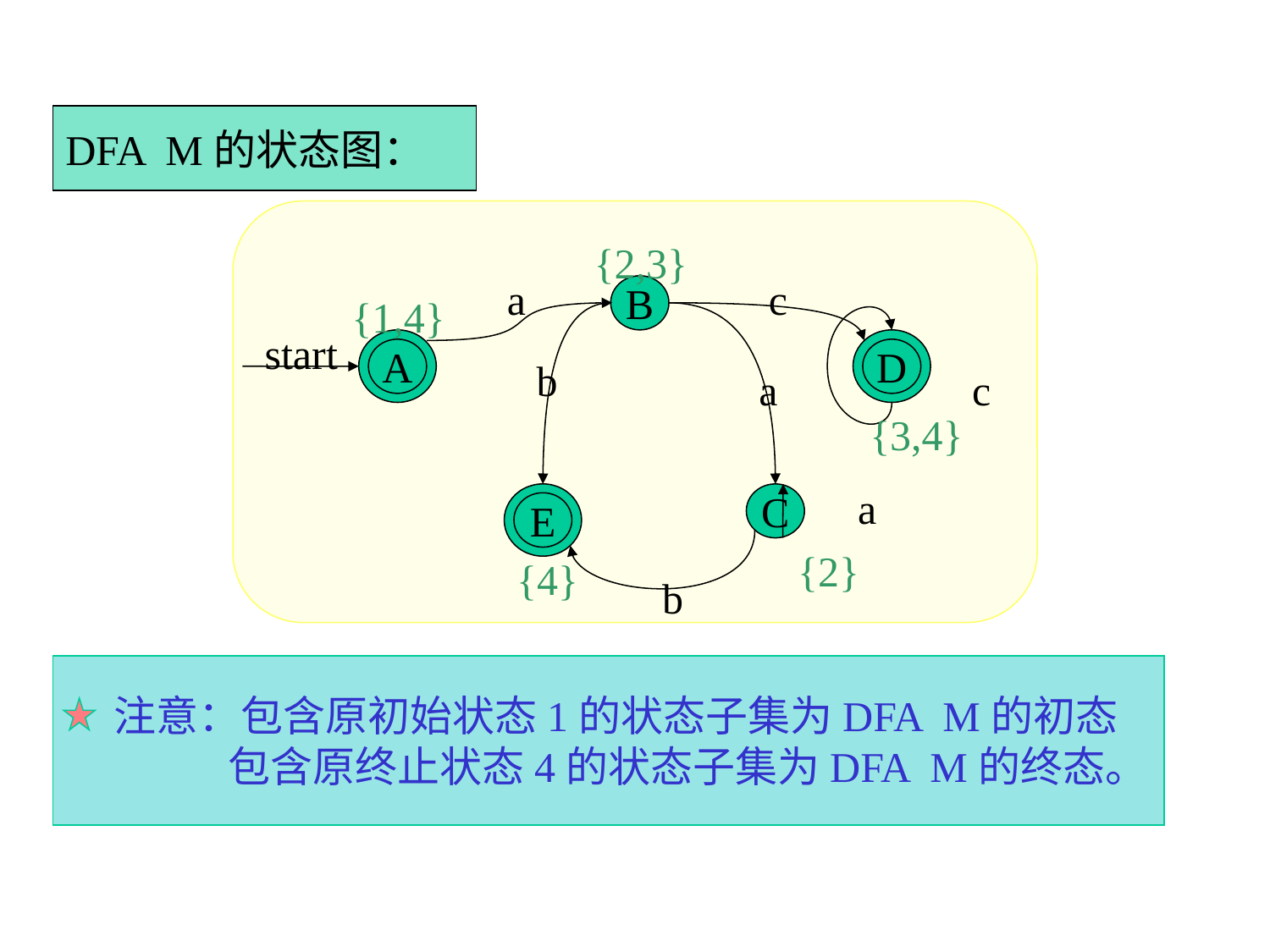

DFA  M的状态图：

{2,3}
a
c
B
{1,4}
start

A
D
b
a
c

{3,4}
a

C
E
{2}
{4}
b
    注意：包含原初始状态1的状态子集为DFA  M的初态
                包含原终止状态4的状态子集为DFA  M的终态。